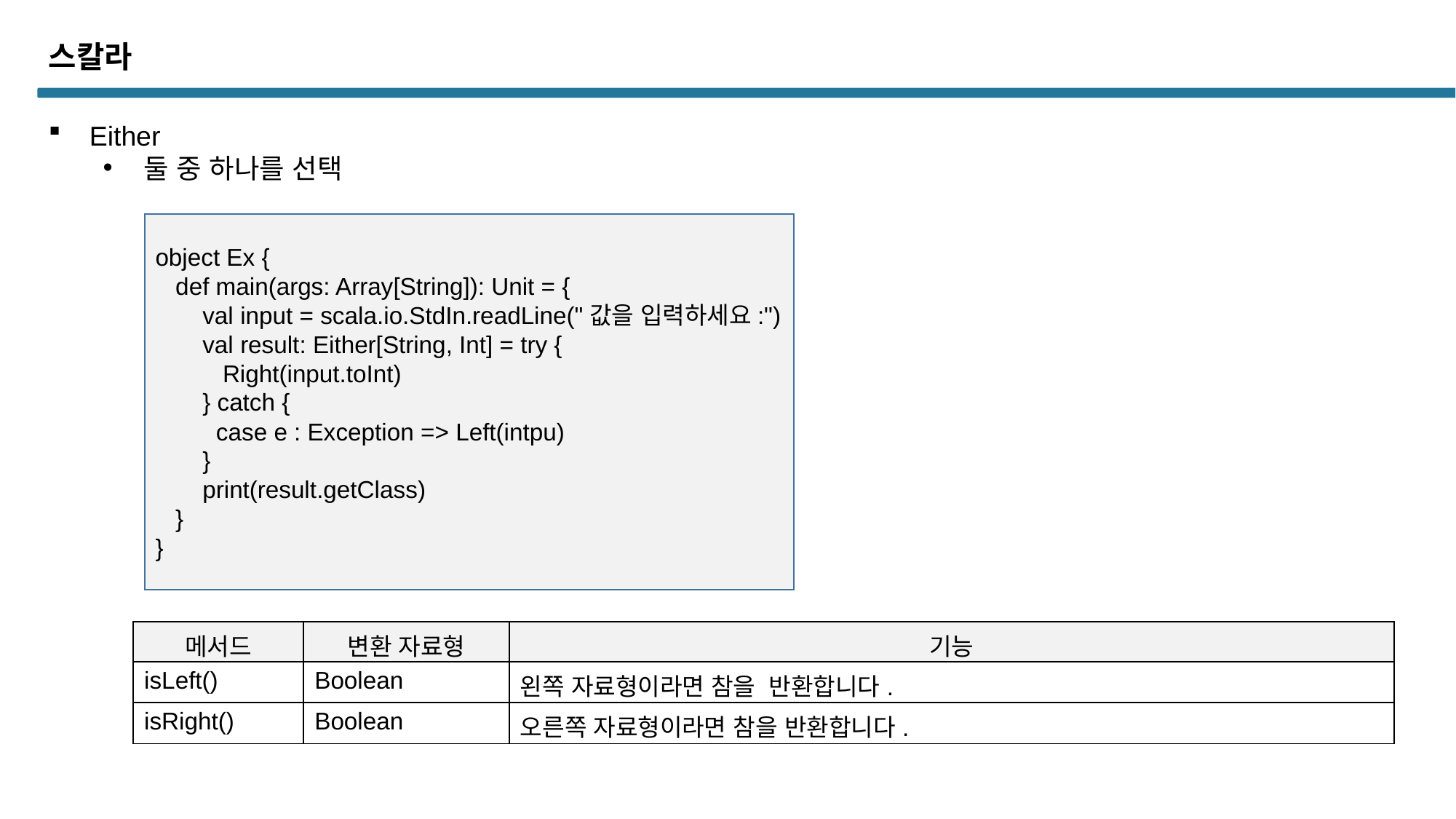

스칼라
Either
둘 중 하나를 선택
object Ex {
   def main(args: Array[String]): Unit = {
       val input = scala.io.StdIn.readLine("값을 입력하세요:")
       val result: Either[String, Int] = try {
          Right(input.toInt)
       } catch {
         case e : Exception => Left(intpu)
       }
       print(result.getClass)
   }
}
| 메서드 | 변환 자료형 | 기능 |
| --- | --- | --- |
| isLeft() | Boolean | 왼쪽 자료형이라면 참을 반환합니다. |
| isRight() | Boolean | 오른쪽 자료형이라면 참을 반환합니다. |